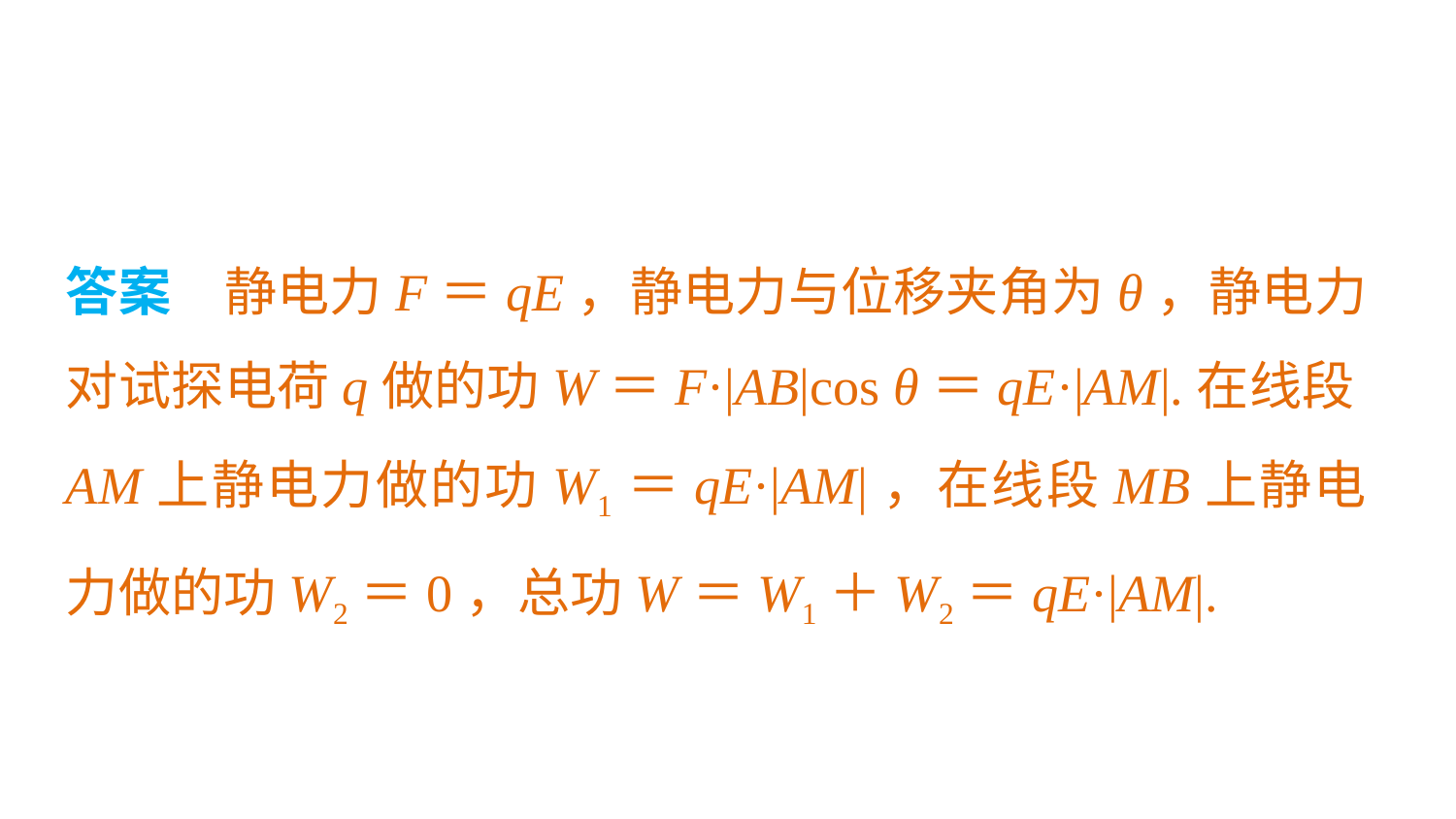

答案　静电力F＝qE，静电力与位移夹角为θ，静电力对试探电荷q做的功W＝F·|AB|cos θ＝qE·|AM|.在线段AM上静电力做的功W1＝qE·|AM|，在线段MB上静电力做的功W2＝0，总功W＝W1＋W2＝qE·|AM|.